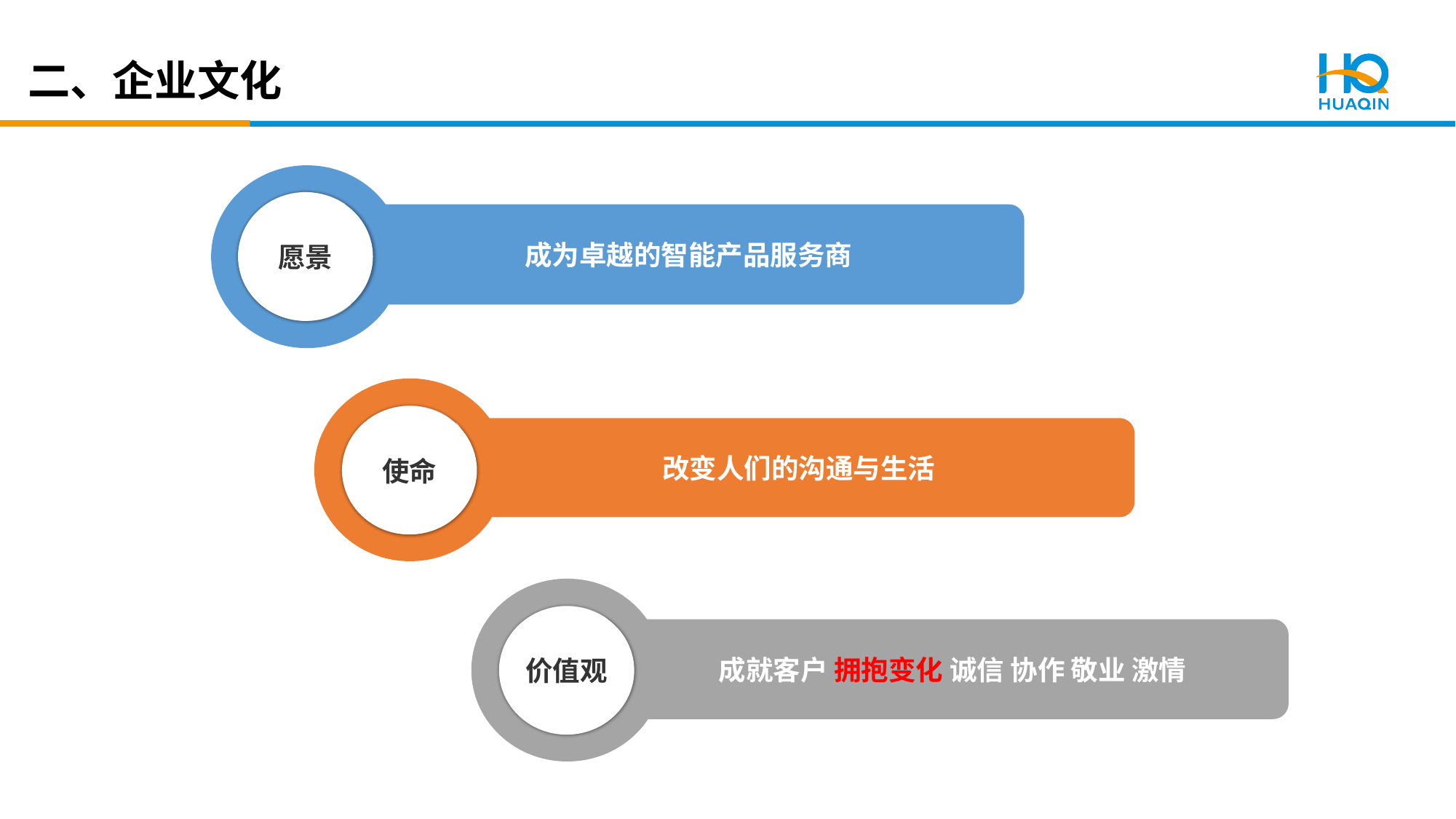

二、企业文化

愿景
成为卓越的智能产品服务商

使命
改变人们的沟通与生活

价值观
成就客户 拥抱变化 诚信 协作 敬业 激情